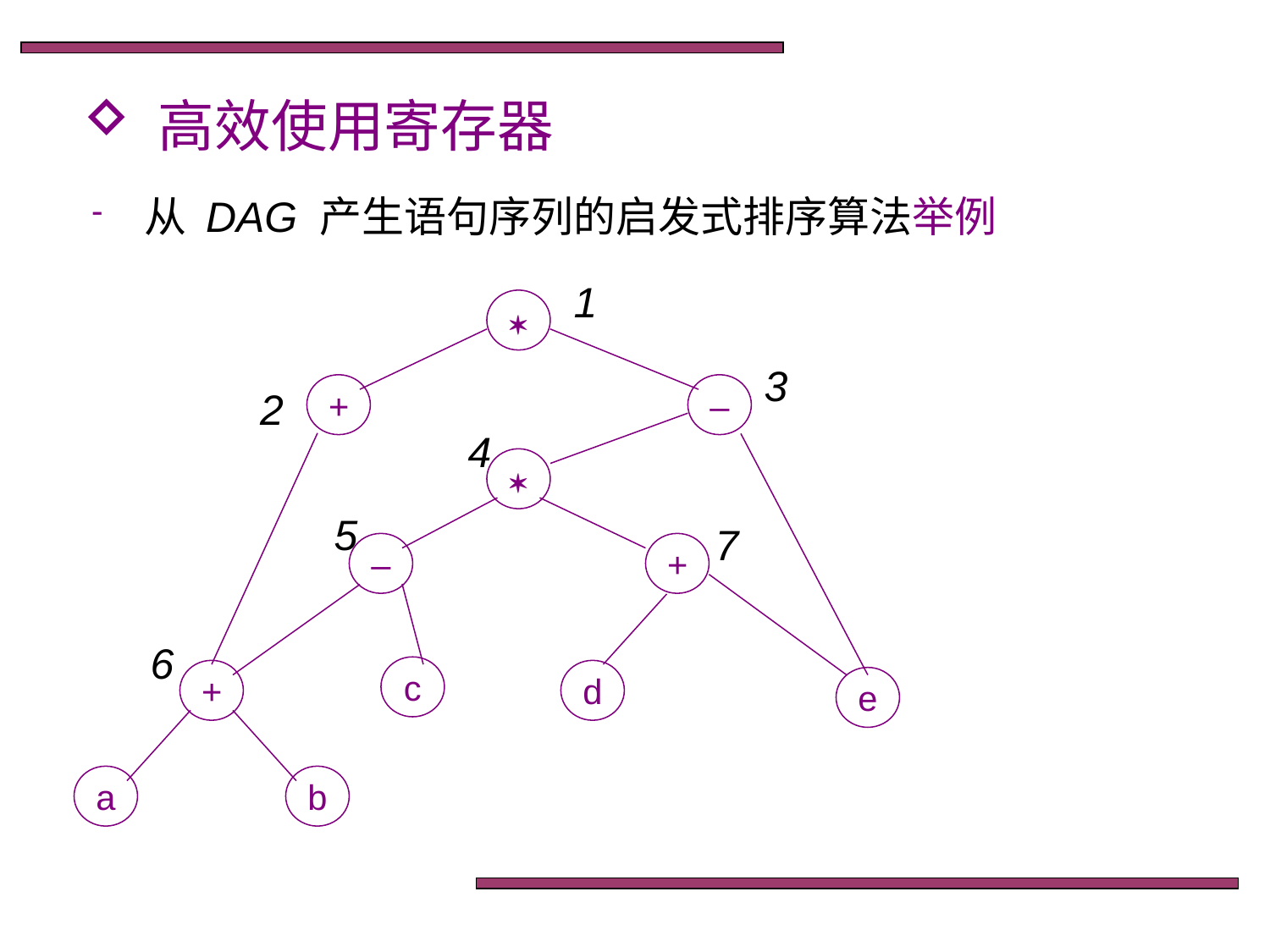

高效使用寄存器
  从 DAG 产生语句序列的启发式排序算法举例
1
∗

3
+
–
2

4

∗

5
7
–
+

6
c
+
d
e

a
b